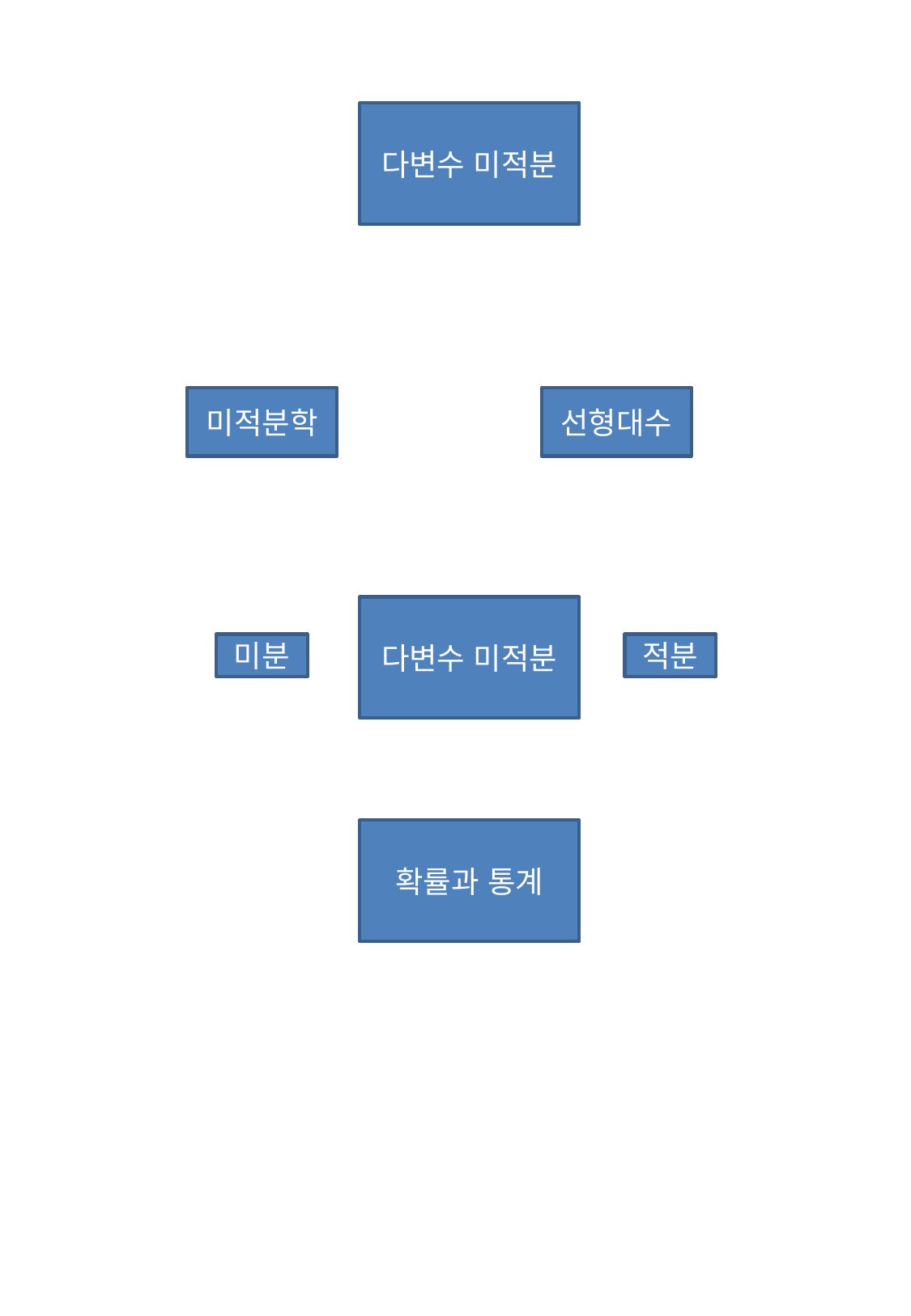

다변수 미적분
미적분학
선형대수
다변수 미적분
미분
적분
확률과 통계